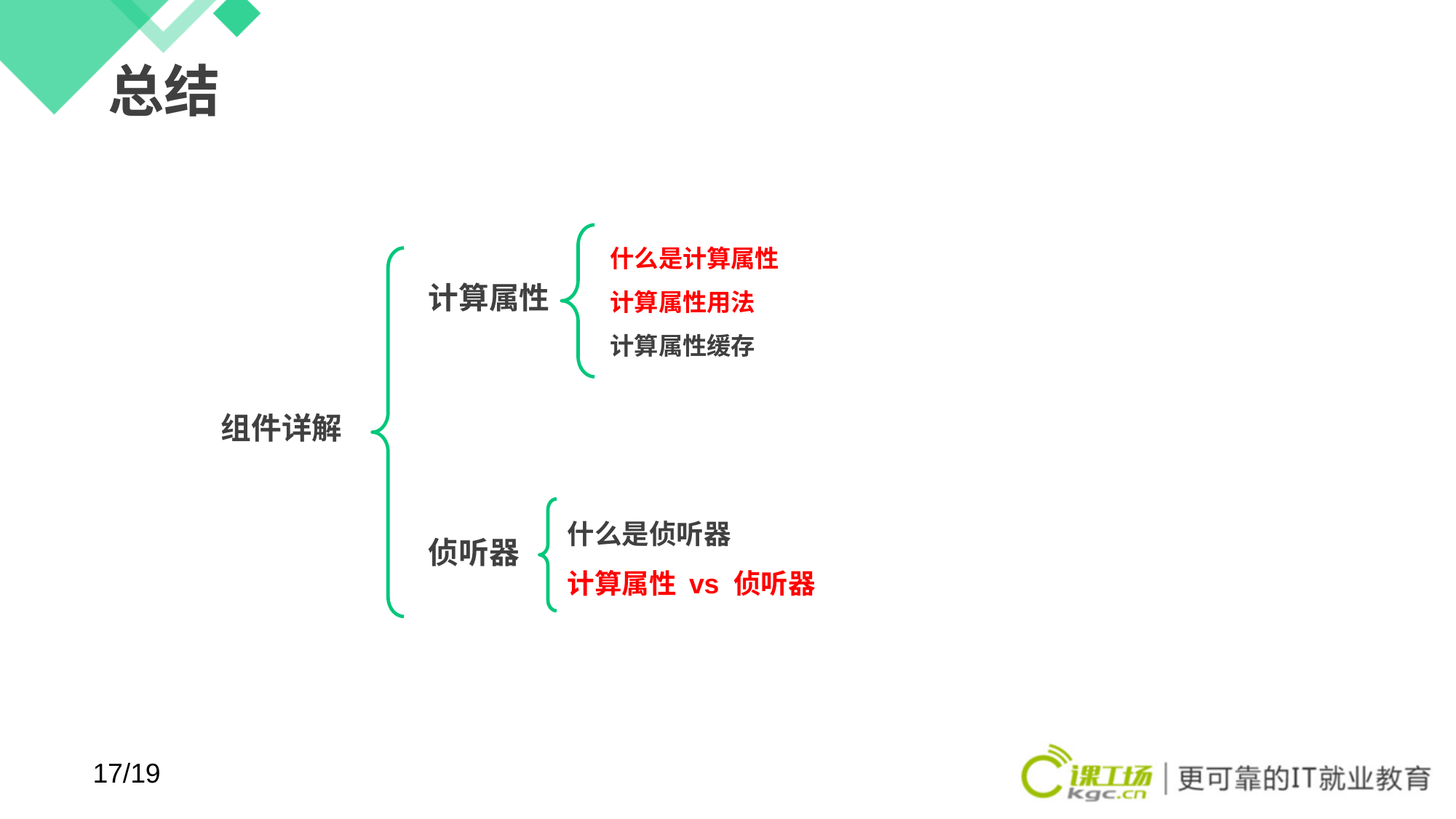

# 总结
什么是计算属性
计算属性用法
计算属性缓存

计算属性

侦听器

组件详解
什么是侦听器
计算属性 vs 侦听器